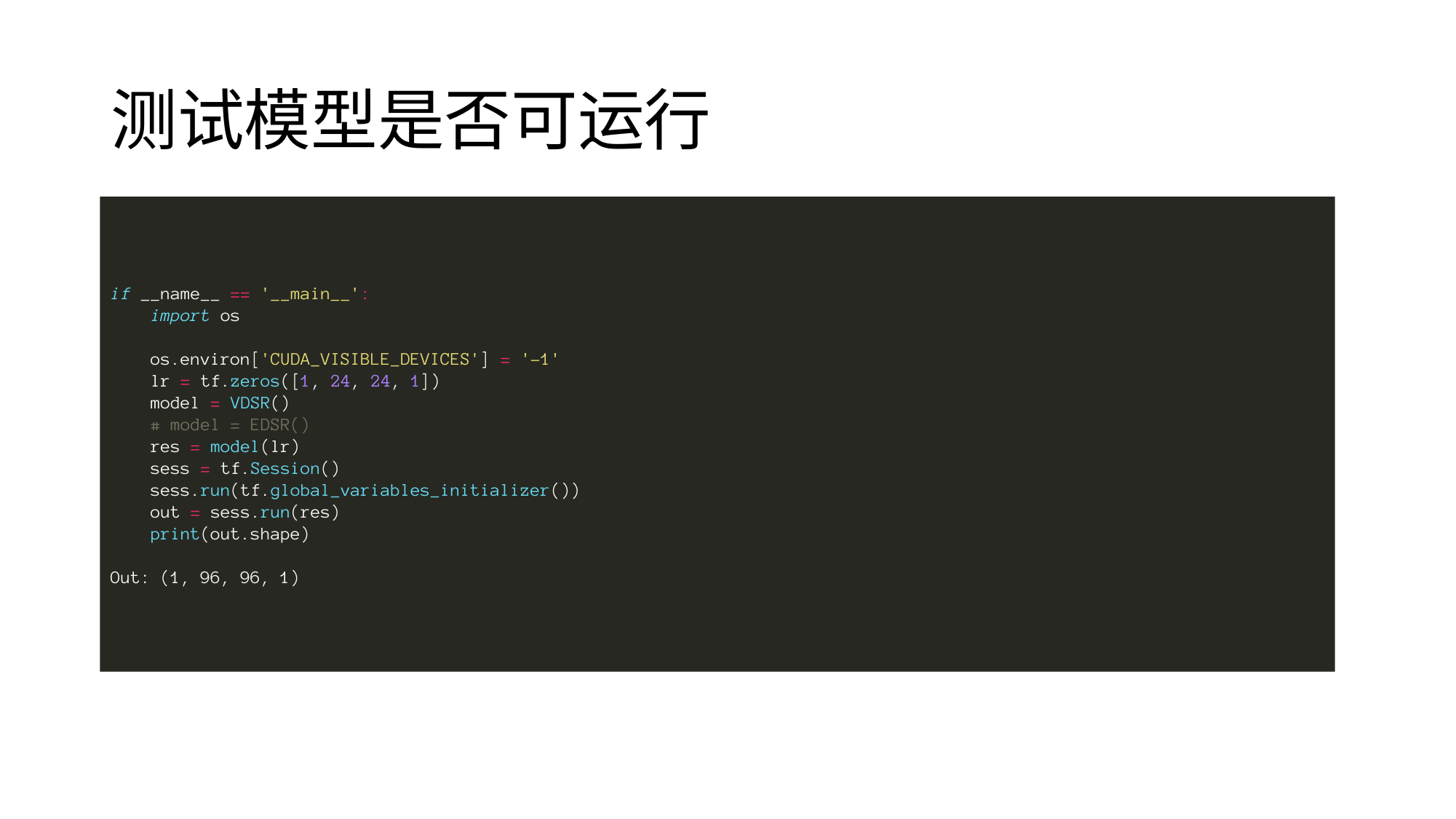

# 测试模型是否可运行
if __name__ == '__main__':
    import os
    os.environ['CUDA_VISIBLE_DEVICES'] = '-1'
    lr = tf.zeros([1, 24, 24, 1])
    model = VDSR()
    # model = EDSR()
    res = model(lr)
    sess = tf.Session()
    sess.run(tf.global_variables_initializer())
    out = sess.run(res)
    print(out.shape)

Out: (1, 96, 96, 1)